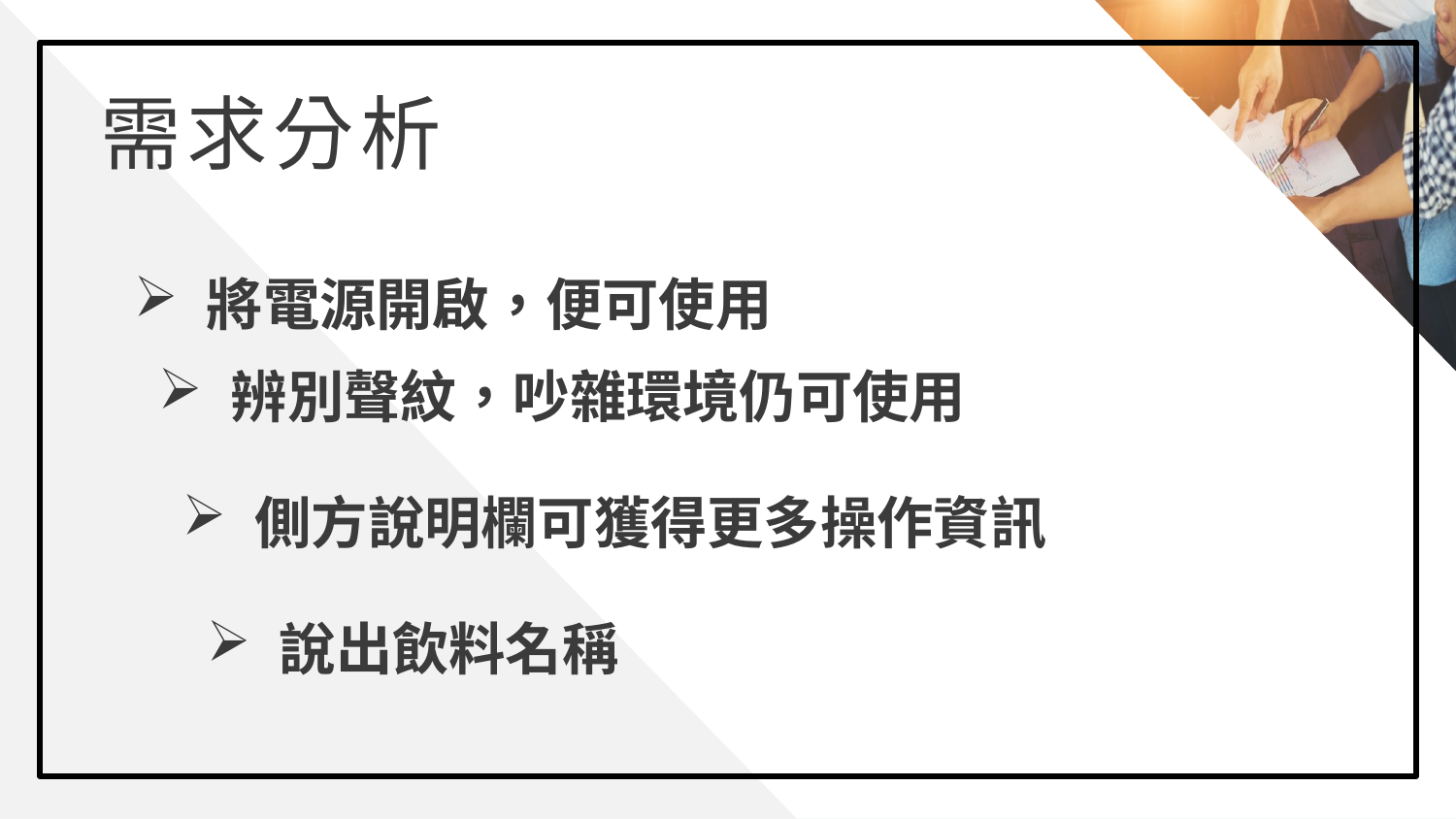

需求分析
將電源開啟，便可使用

辨別聲紋，吵雜環境仍可使用

側方說明欄可獲得更多操作資訊

說出飲料名稱